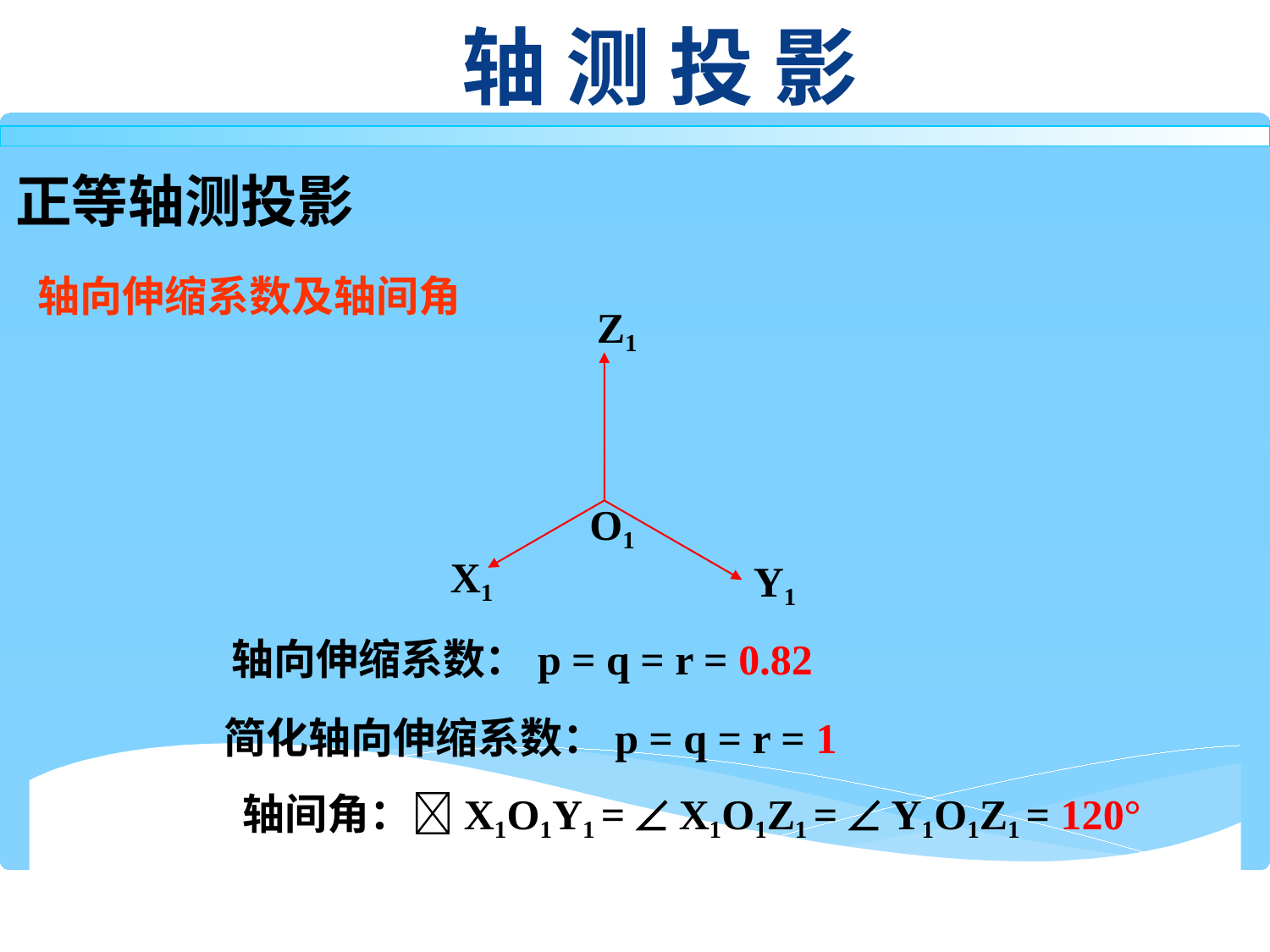

轴 测 投 影

正等轴测投影
轴向伸缩系数及轴间角
Z1

O1

X1
Y1
轴向伸缩系数：p = q = r = 0.82
简化轴向伸缩系数：p = q = r = 1
轴间角：∠X1O1Y1 = ∠ X1O1Z1 = ∠ Y1O1Z1 = 120°